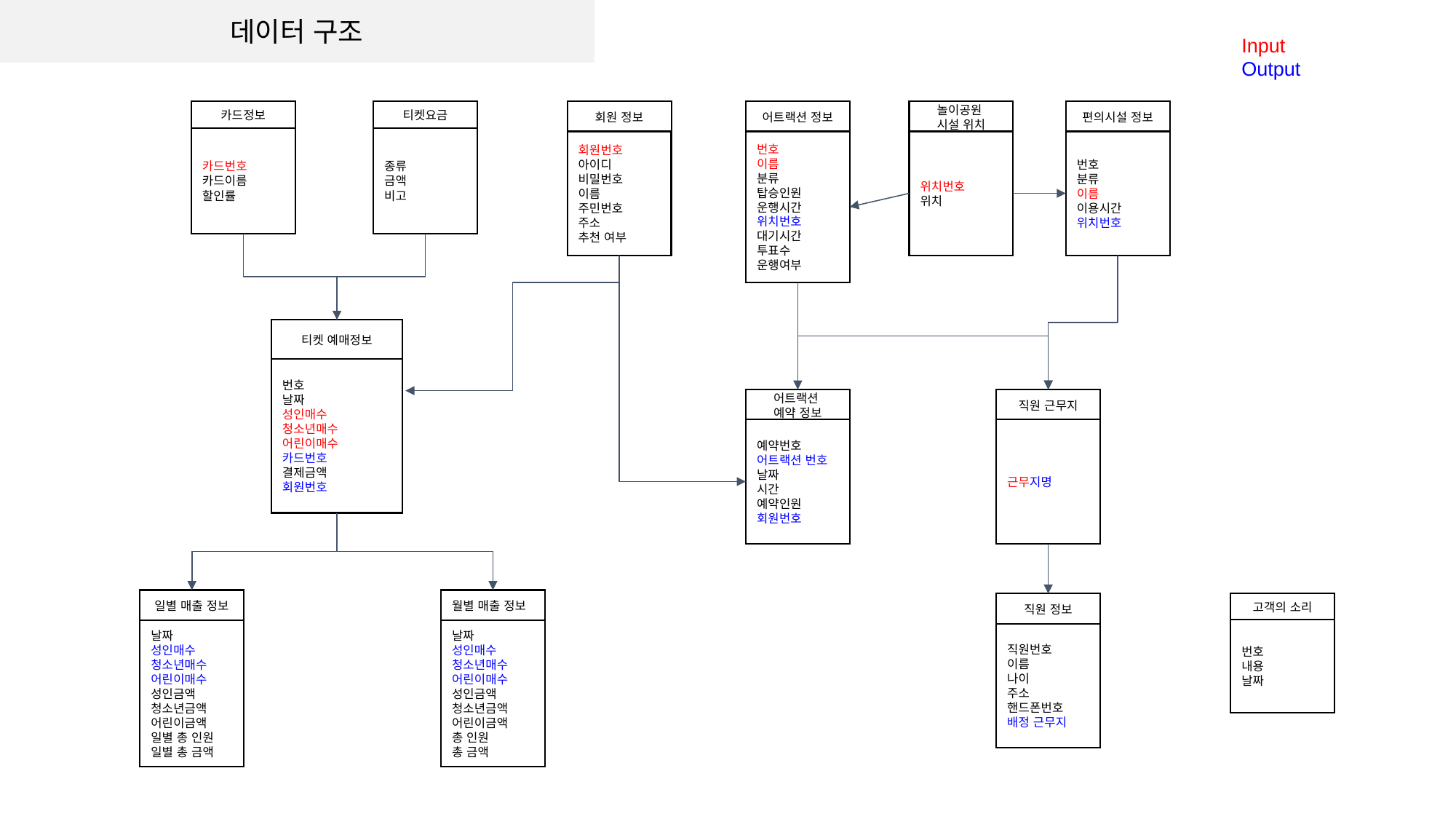

데이터 구조
Input
Output
티켓요금
종류
금액
비고
카드정보
카드번호
카드이름
할인률
회원 정보
회원번호
아이디
비밀번호
이름
주민번호
주소
추천 여부
어트랙션 정보
번호
이름
분류
탑승인원
운행시간
위치번호
대기시간
투표수
운행여부
놀이공원
시설 위치
위치번호
위치
편의시설 정보
번호
분류
이름
이용시간
위치번호
티켓 예매정보
번호
날짜
성인매수
청소년매수
어린이매수
카드번호
결제금액
회원번호
어트랙션
예약 정보
예약번호
어트랙션 번호
날짜
시간
예약인원
회원번호
직원 근무지
근무지명
일별 매출 정보
날짜
성인매수
청소년매수
어린이매수
성인금액
청소년금액
어린이금액
일별 총 인원
일별 총 금액
월별 매출 정보
날짜
성인매수
청소년매수
어린이매수
성인금액
청소년금액
어린이금액
총 인원
총 금액
고객의 소리
번호
내용
날짜
직원 정보
직원번호
이름
나이
주소
핸드폰번호
배정 근무지